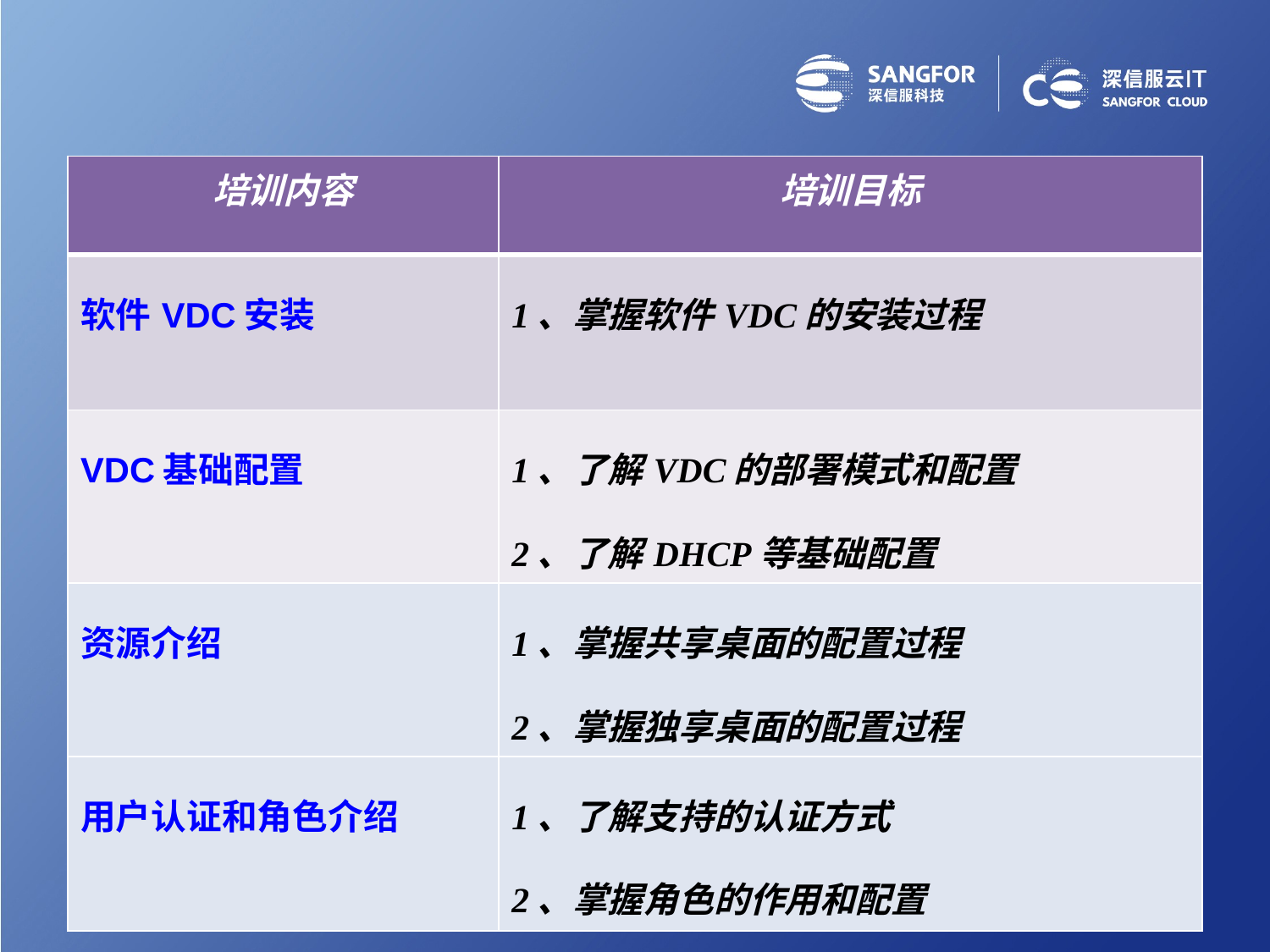

| 培训内容 | 培训目标 |
| --- | --- |
| 软件VDC安装 | 1、掌握软件VDC的安装过程 |
| VDC基础配置 | 1、了解VDC的部署模式和配置 2、了解DHCP等基础配置 |
| 资源介绍 | 1、掌握共享桌面的配置过程 2、掌握独享桌面的配置过程 |
| 用户认证和角色介绍 | 1、了解支持的认证方式 2、掌握角色的作用和配置 |